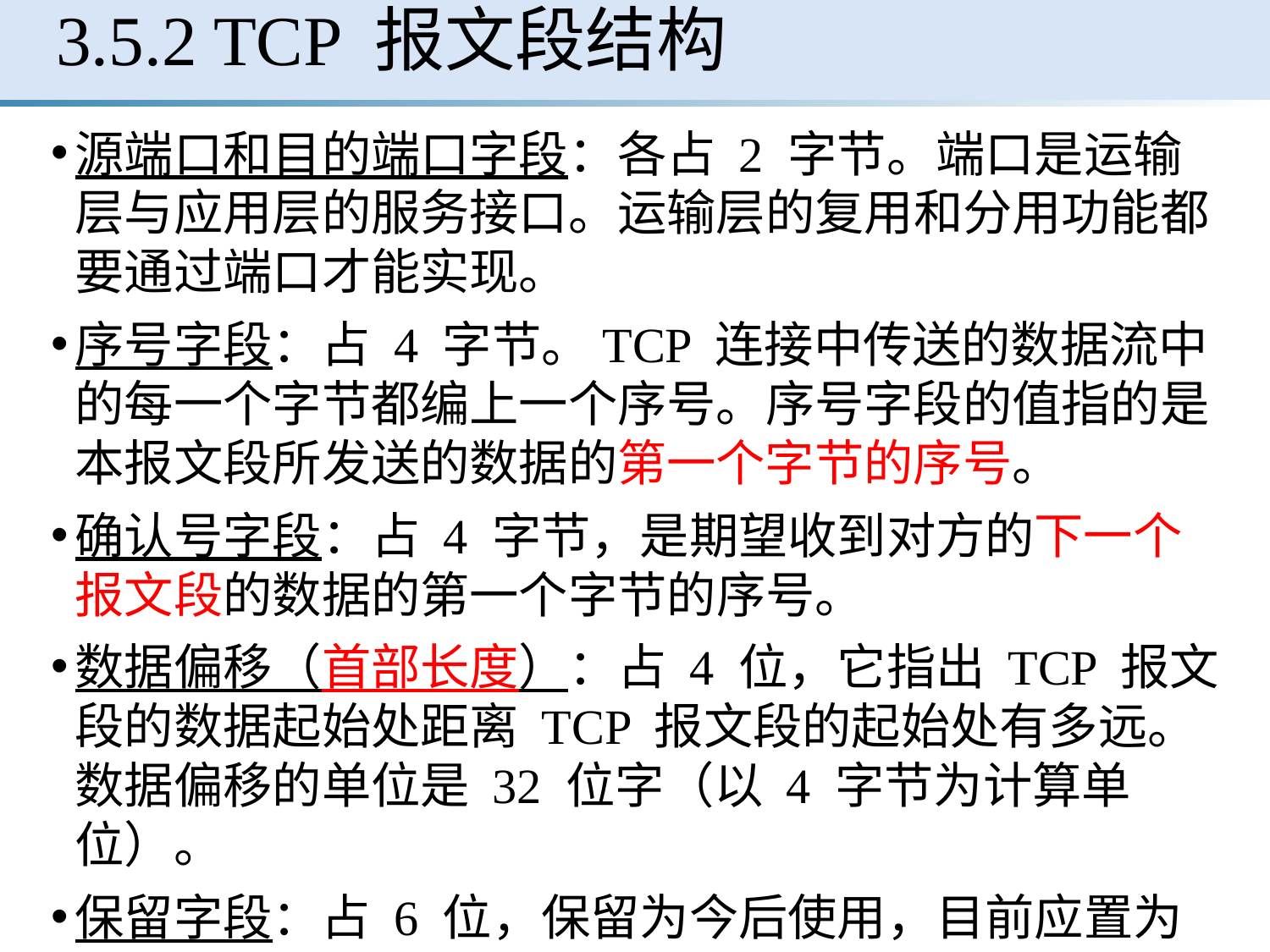

3.5.2 TCP 报文段结构
源端口和目的端口字段：各占 2 字节。端口是运输层与应用层的服务接口。运输层的复用和分用功能都要通过端口才能实现。
序号字段：占 4 字节。TCP 连接中传送的数据流中的每一个字节都编上一个序号。序号字段的值指的是本报文段所发送的数据的第一个字节的序号。
确认号字段：占 4 字节，是期望收到对方的下一个报文段的数据的第一个字节的序号。
数据偏移（首部长度）：占 4 位，它指出 TCP 报文段的数据起始处距离 TCP 报文段的起始处有多远。数据偏移的单位是 32 位字（以 4 字节为计算单位）。
保留字段：占 6 位，保留为今后使用，目前应置为 0。